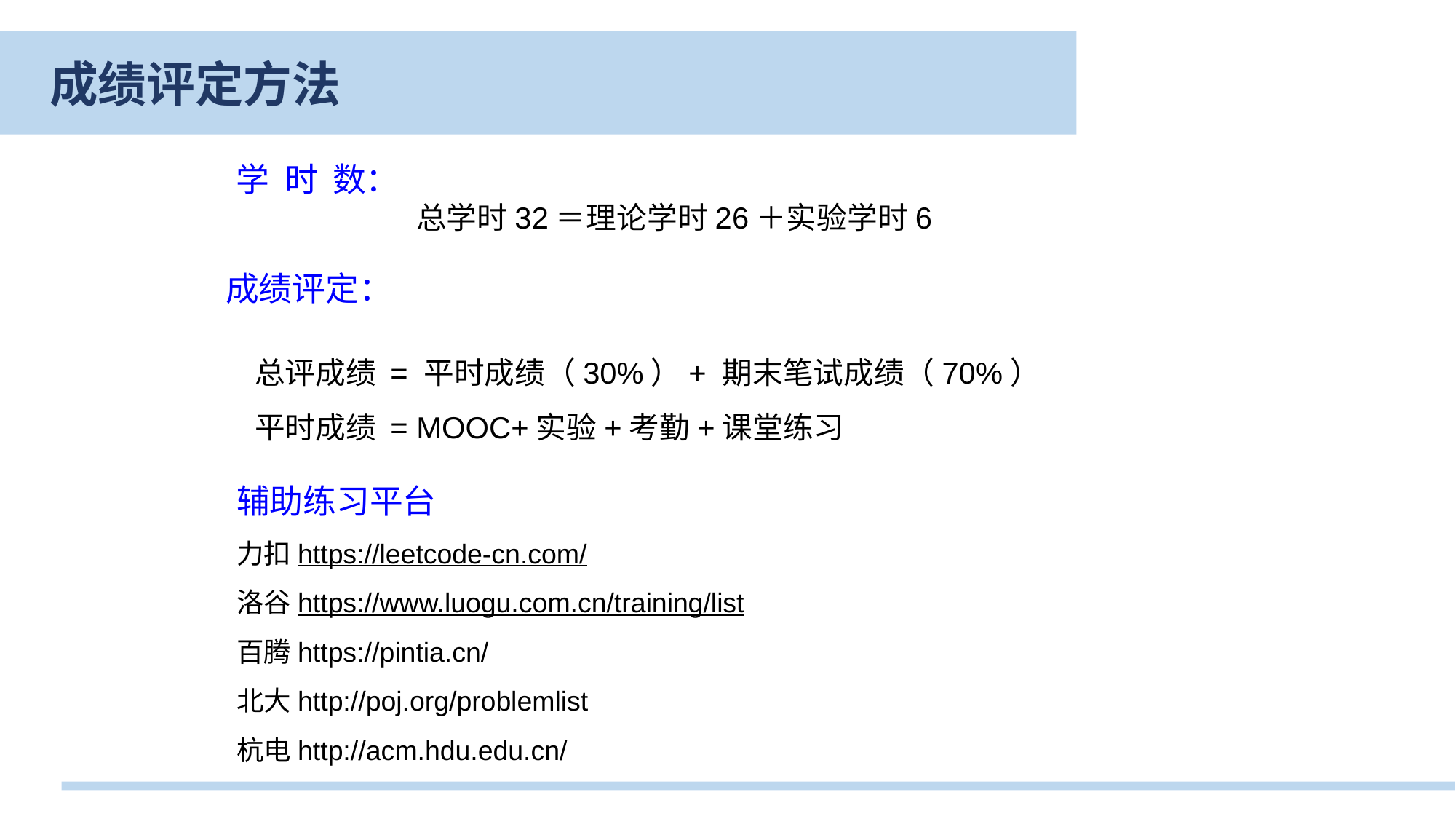

成绩评定方法
学时与成绩评定
学  时  数：
总学时32＝理论学时26＋实验学时6
成绩评定：
总评成绩 = 平时成绩（30%）+ 期末笔试成绩（70%）
平时成绩 = MOOC+实验+考勤+课堂练习
辅助练习平台
力扣https://leetcode-cn.com/
洛谷https://www.luogu.com.cn/training/list
百腾https://pintia.cn/
北大http://poj.org/problemlist
杭电http://acm.hdu.edu.cn/